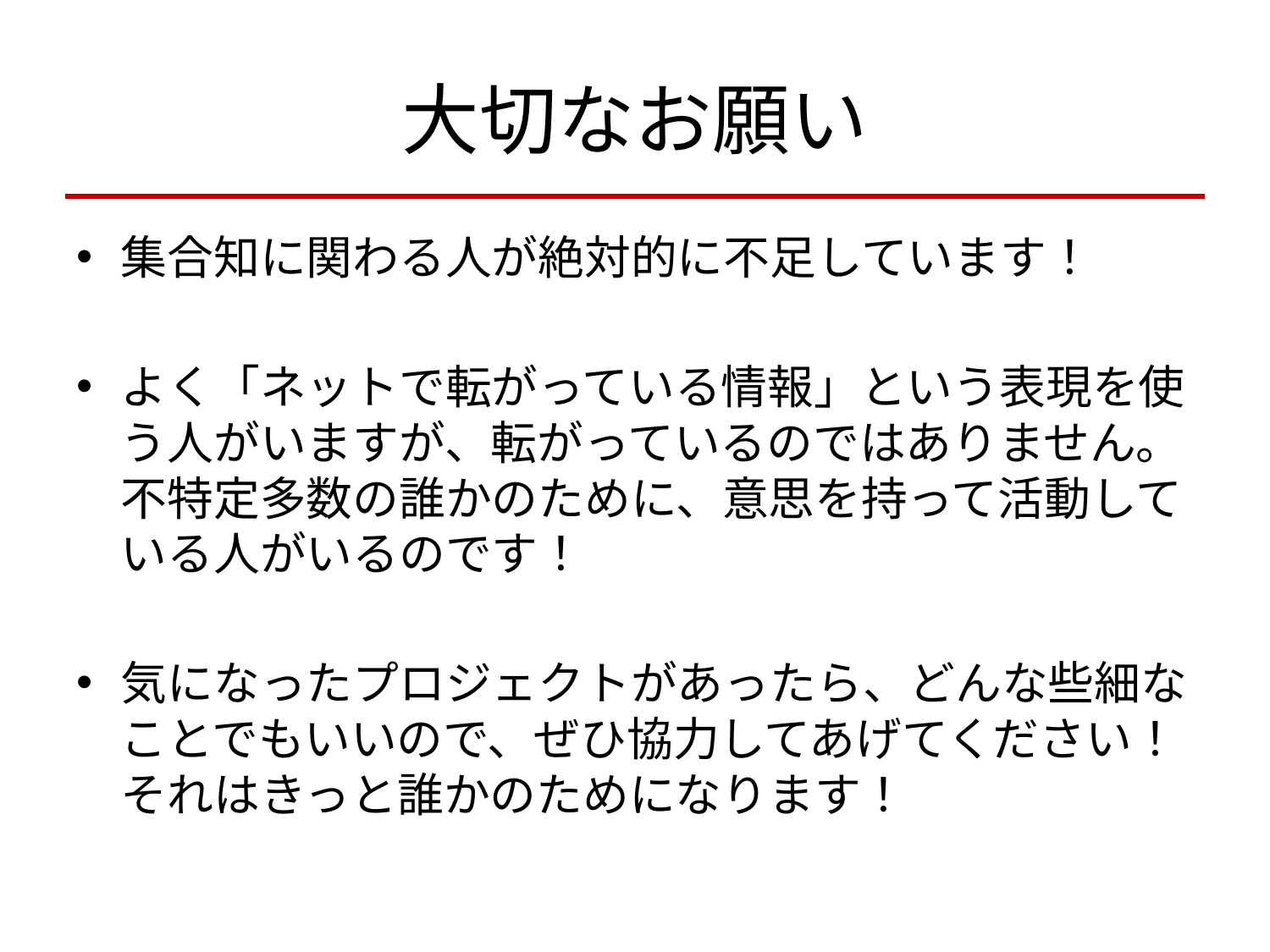

# 大切なお願い
集合知に関わる人が絶対的に不足しています！

よく「ネットで転がっている情報」という表現を使う人がいますが、転がっているのではありません。
不特定多数の誰かのために、意思を持って活動している人がいるのです！

気になったプロジェクトがあったら、どんな些細なことでもいいので、ぜひ協力してあげてください！
それはきっと誰かのためになります！